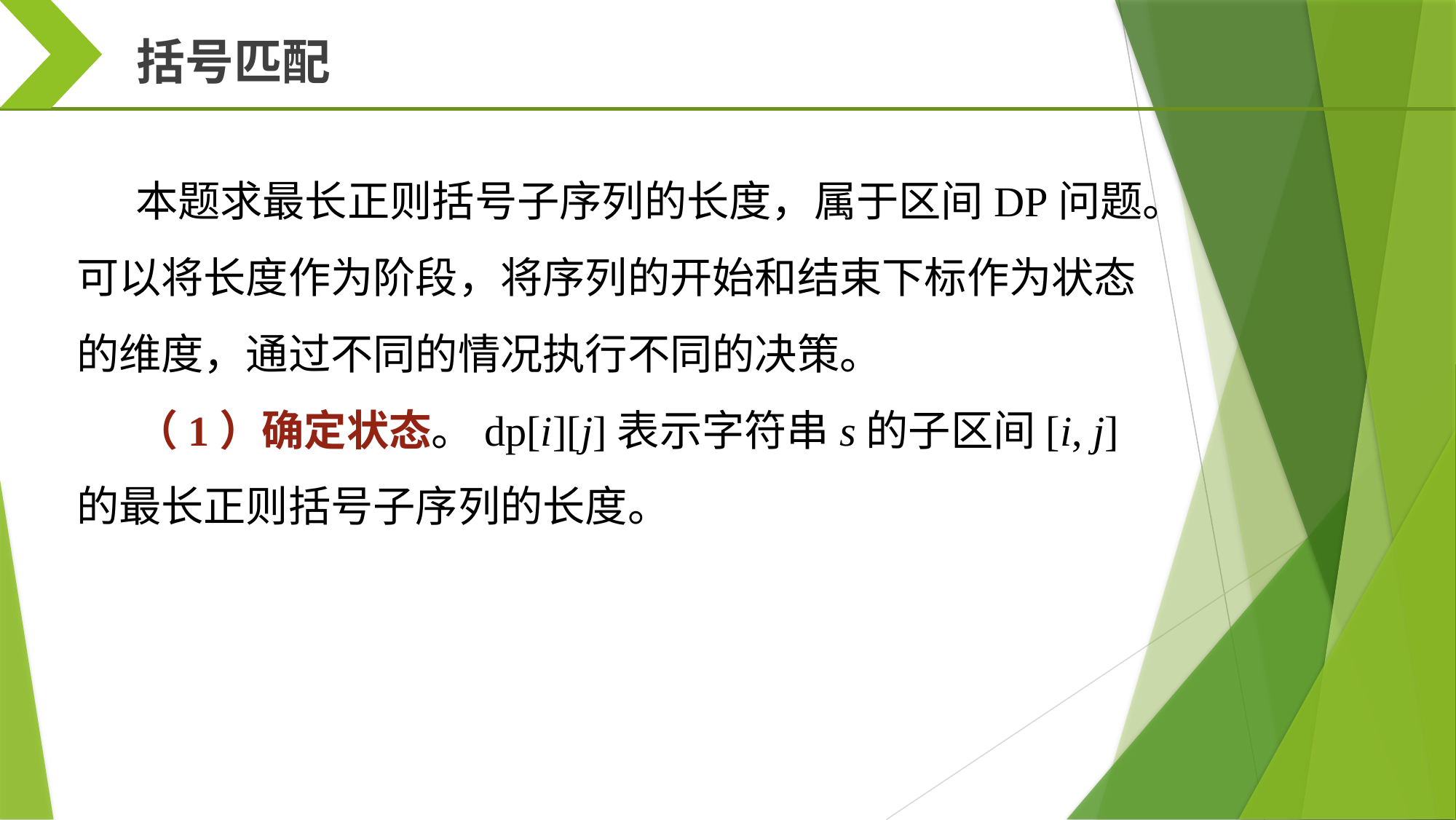

括号匹配
本题求最长正则括号子序列的长度，属于区间DP问题。可以将长度作为阶段，将序列的开始和结束下标作为状态的维度，通过不同的情况执行不同的决策。
（1）确定状态。dp[i][j]表示字符串s的子区间[i, j]的最长正则括号子序列的长度。